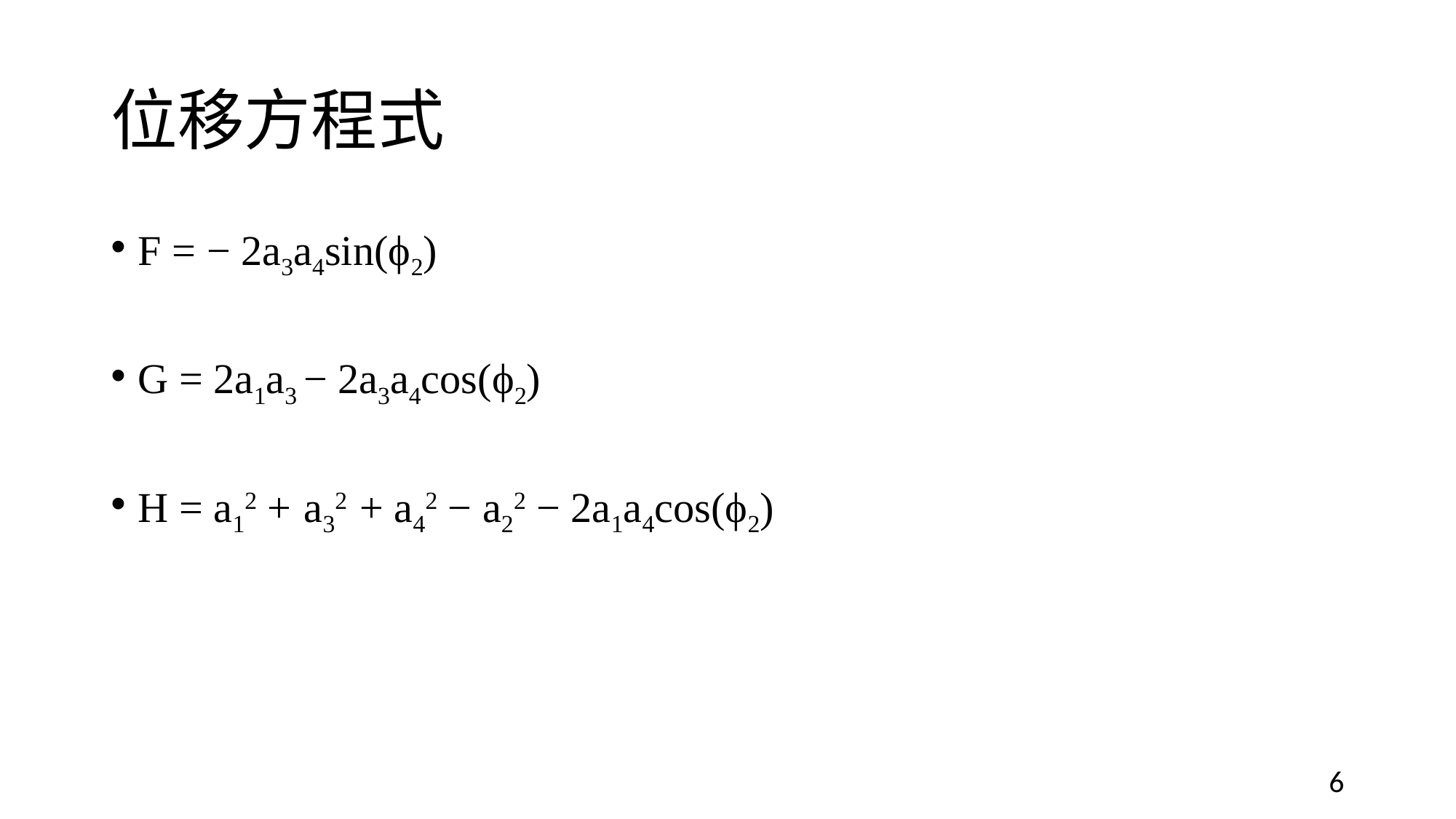

# 位移方程式
F = − 2a3a4sin(ϕ2)

G = 2a1a3 − 2a3a4cos(ϕ2)

H = a12 +  a32  + a42 − a22 − 2a1a4cos(ϕ2)

6